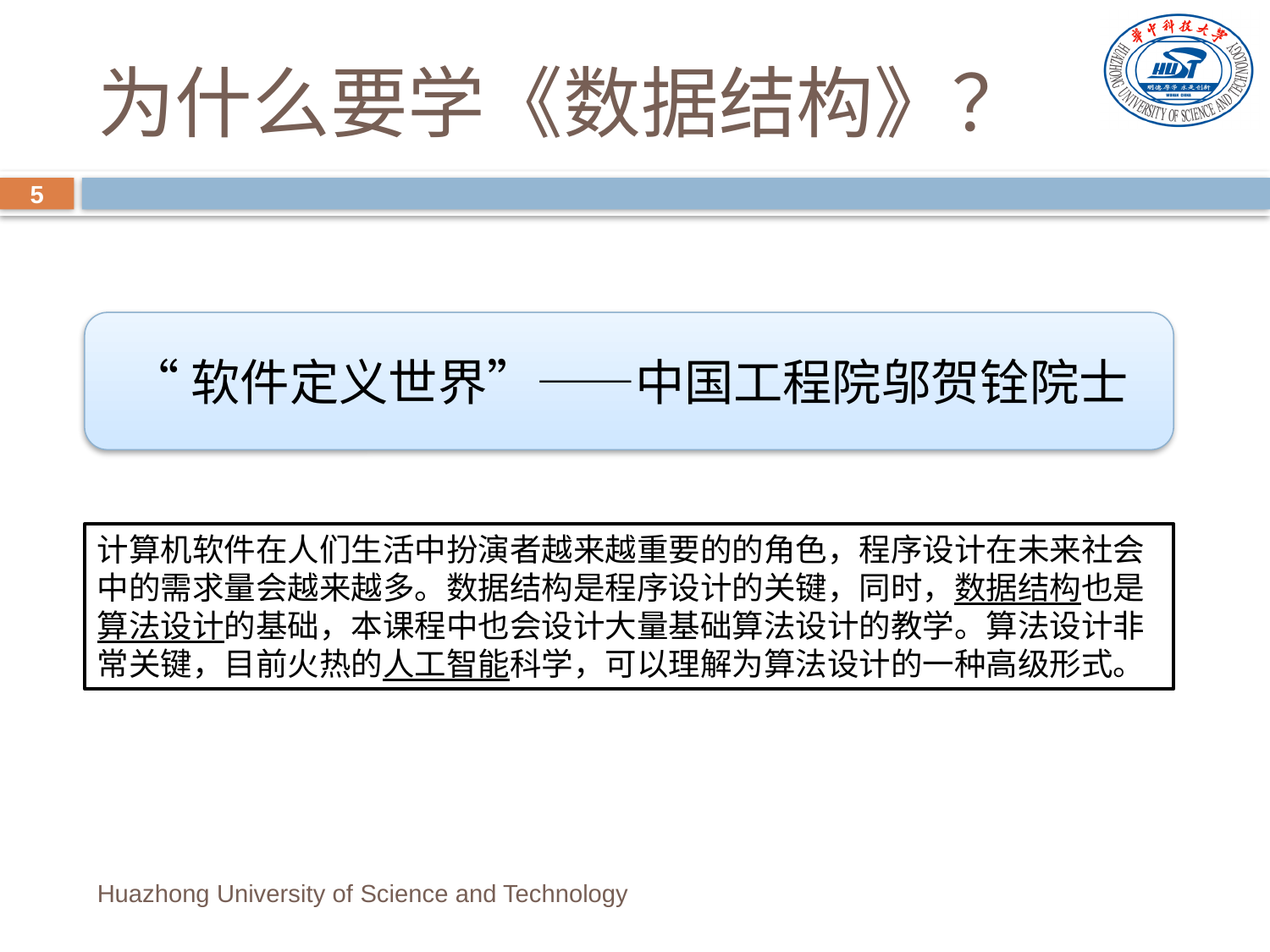

# 为什么要学《数据结构》？
5
“软件定义世界”——中国工程院邬贺铨院士
计算机软件在人们生活中扮演者越来越重要的的角色，程序设计在未来社会
中的需求量会越来越多。数据结构是程序设计的关键，同时，数据结构也是算法设计的基础，本课程中也会设计大量基础算法设计的教学。算法设计非常关键，目前火热的人工智能科学，可以理解为算法设计的一种高级形式。
Huazhong University of Science and Technology